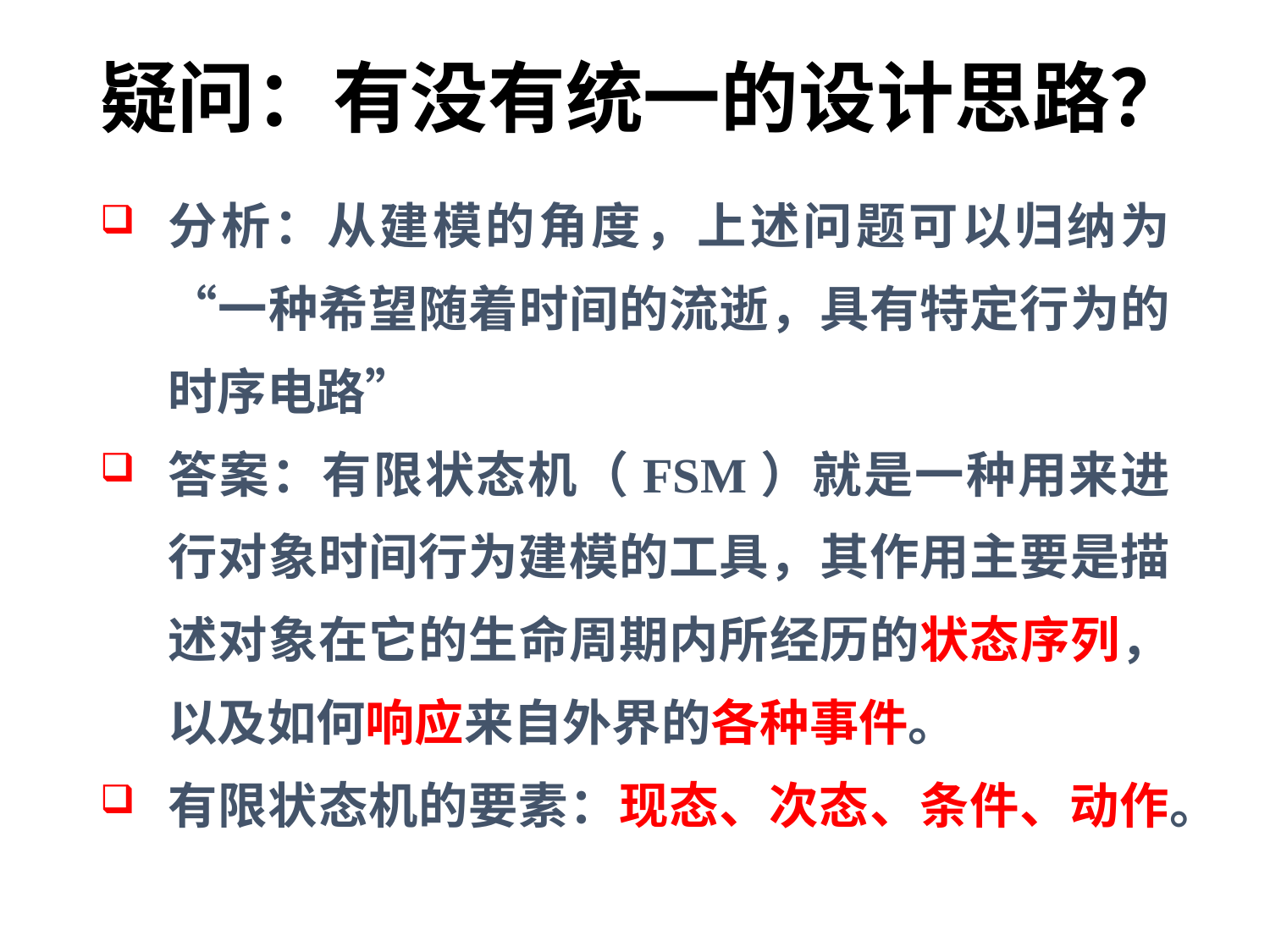

# 疑问：有没有统一的设计思路？
分析：从建模的角度，上述问题可以归纳为“一种希望随着时间的流逝，具有特定行为的时序电路”
答案：有限状态机（FSM）就是一种用来进行对象时间行为建模的工具，其作用主要是描述对象在它的生命周期内所经历的状态序列，以及如何响应来自外界的各种事件。
有限状态机的要素：现态、次态、条件、动作。